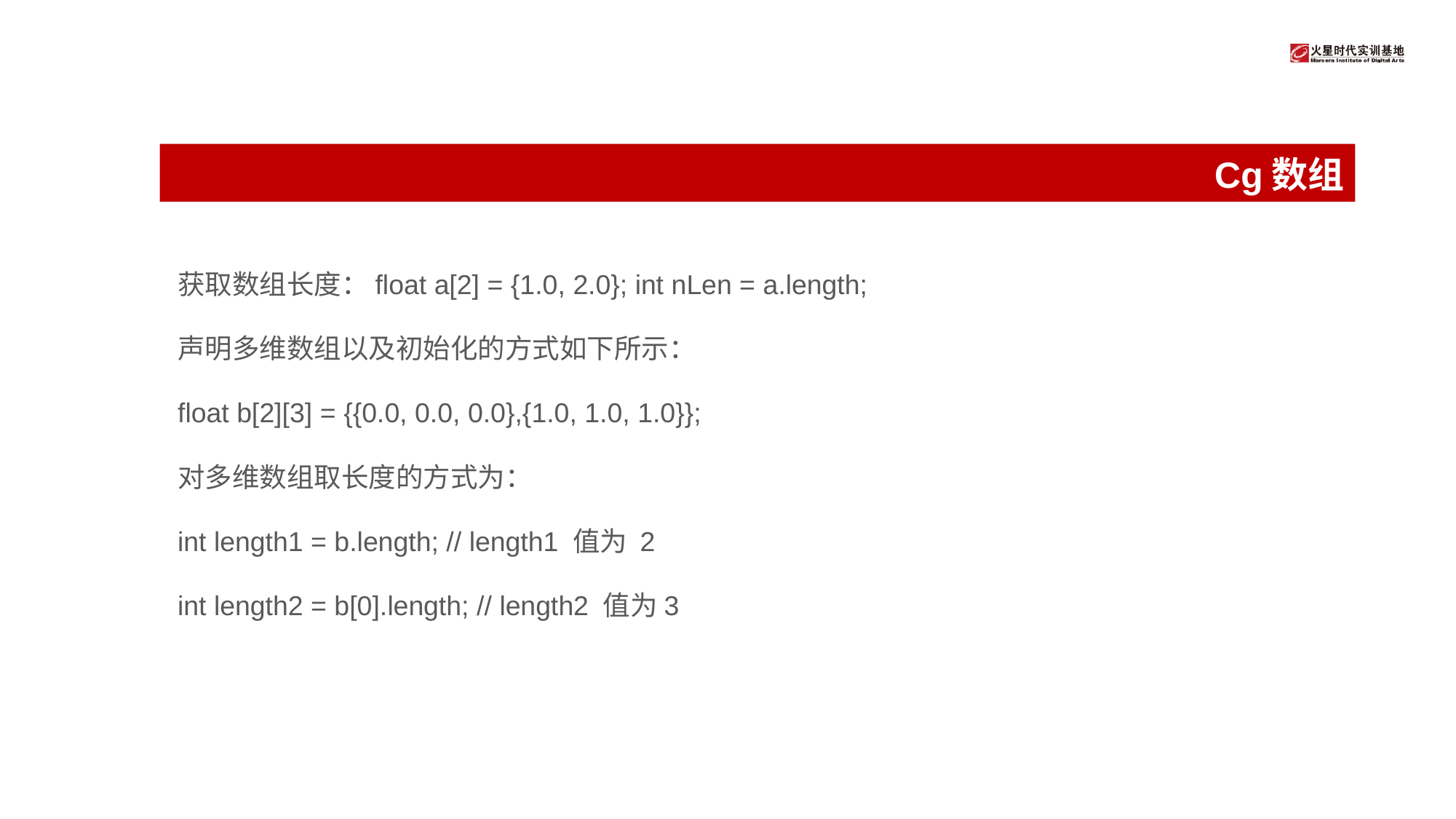

# Cg数组
获取数组长度：float a[2] = {1.0, 2.0}; int nLen = a.length;
声明多维数组以及初始化的方式如下所示：
float b[2][3] = {{0.0, 0.0, 0.0},{1.0, 1.0, 1.0}};
对多维数组取长度的方式为：
int length1 = b.length; // length1 值为 2
int length2 = b[0].length; // length2 值为3